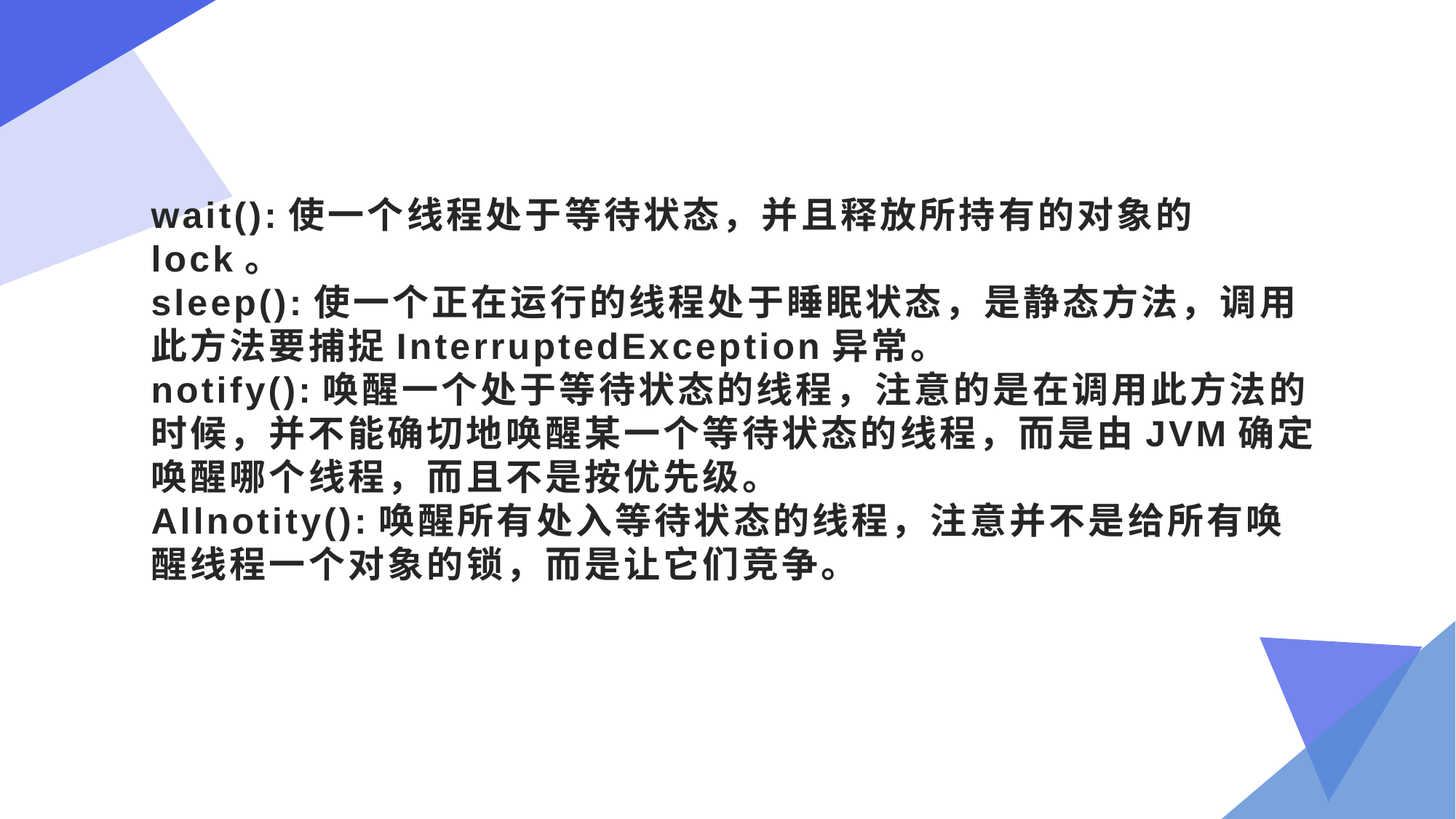

# wait():使一个线程处于等待状态，并且释放所持有的对象的lock。  sleep():使一个正在运行的线程处于睡眠状态，是静态方法，调用此方法要捕捉InterruptedException异常。  notify():唤醒一个处于等待状态的线程，注意的是在调用此方法的时候，并不能确切地唤醒某一个等待状态的线程，而是由JVM确定唤醒哪个线程，而且不是按优先级。  Allnotity():唤醒所有处入等待状态的线程，注意并不是给所有唤醒线程一个对象的锁，而是让它们竞争。